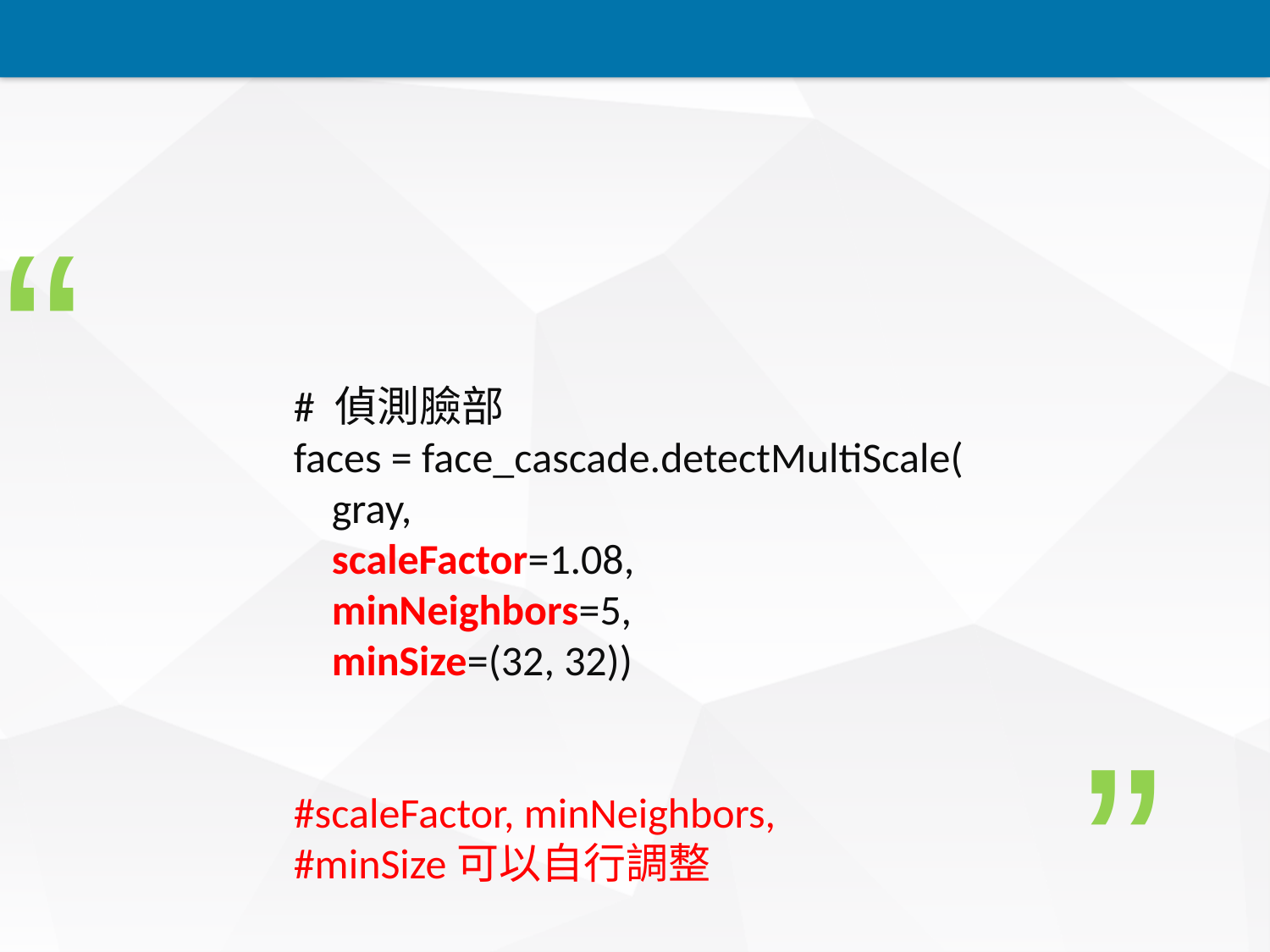

“
# 偵測臉部
faces = face_cascade.detectMultiScale(
    gray,
    scaleFactor=1.08,
    minNeighbors=5,
    minSize=(32, 32))

#scaleFactor, minNeighbors,
#minSize可以自行調整
”